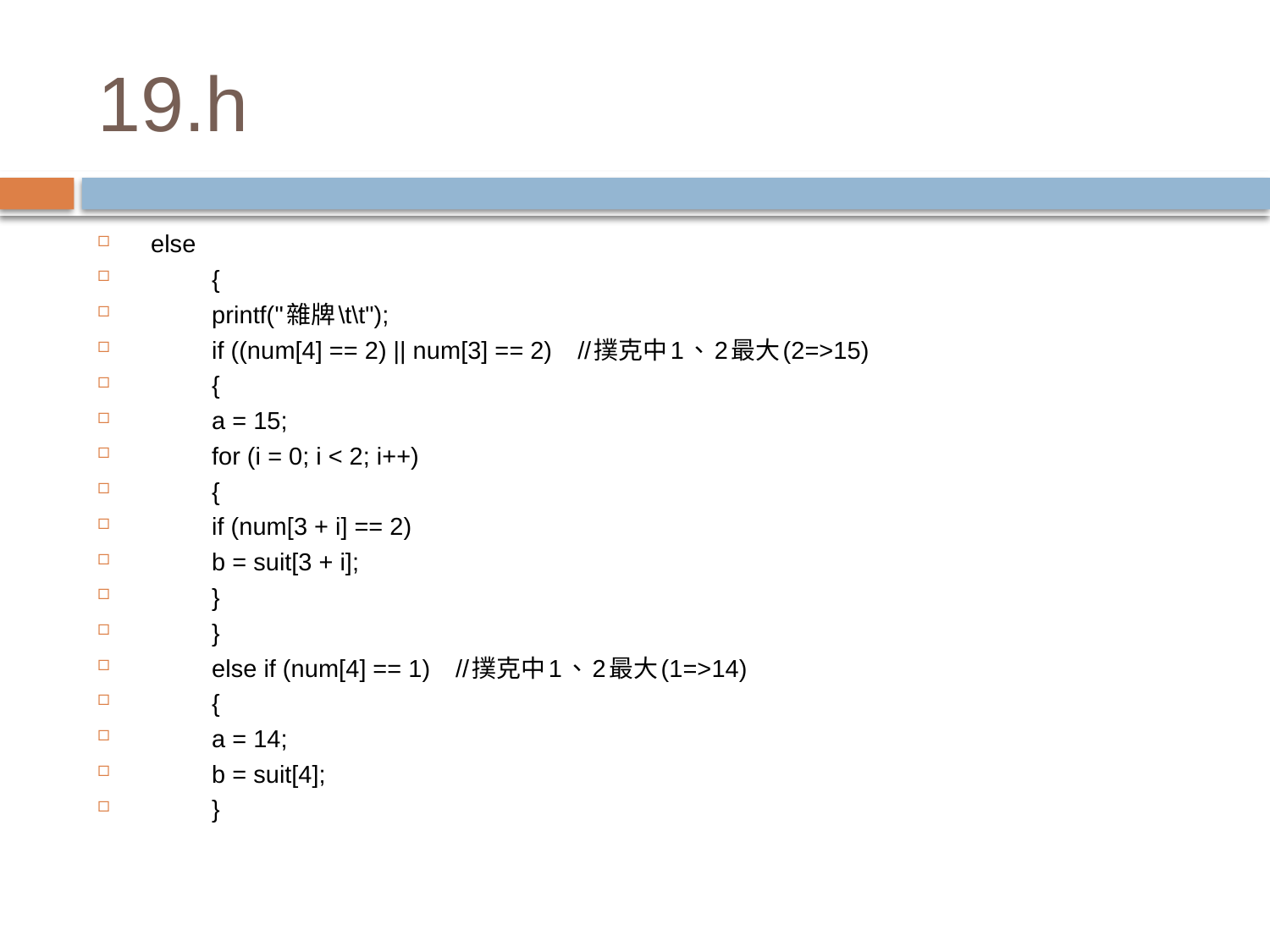

# 19.h
else
		{
			printf("雜牌\t\t");
			if ((num[4] == 2) || num[3] == 2)						//撲克中1、2最大(2=>15)
			{
				a = 15;
				for (i = 0; i < 2; i++)
				{
					if (num[3 + i] == 2)
						b = suit[3 + i];
				}
			}
			else if (num[4] == 1)									//撲克中1、2最大(1=>14)
			{
				a = 14;
				b = suit[4];
			}